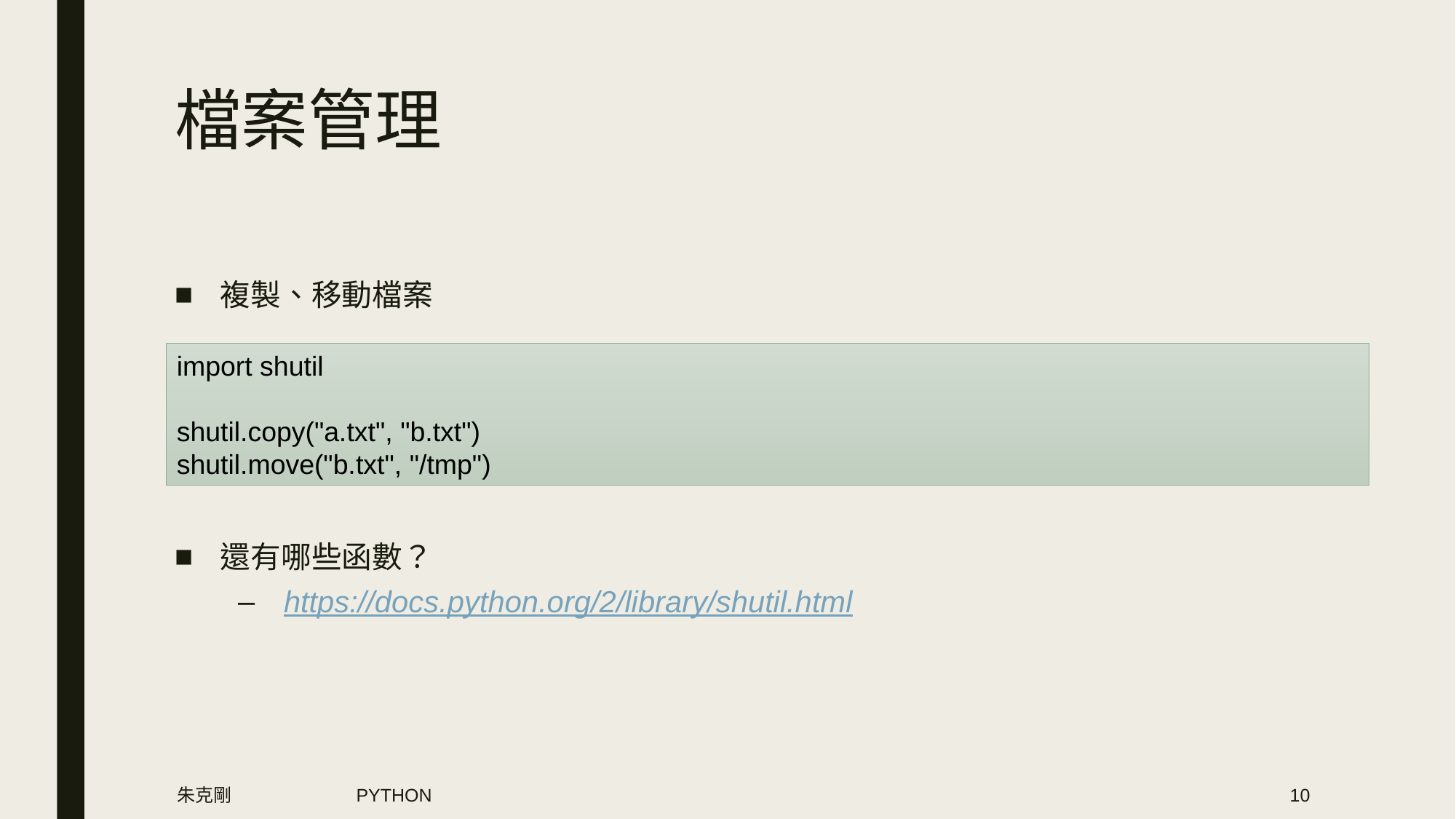

# 檔案管理
複製、移動檔案

還有哪些函數？
https://docs.python.org/2/library/shutil.html
import shutil

shutil.copy("a.txt", "b.txt")
shutil.move("b.txt", "/tmp")
朱克剛
PYTHON
10